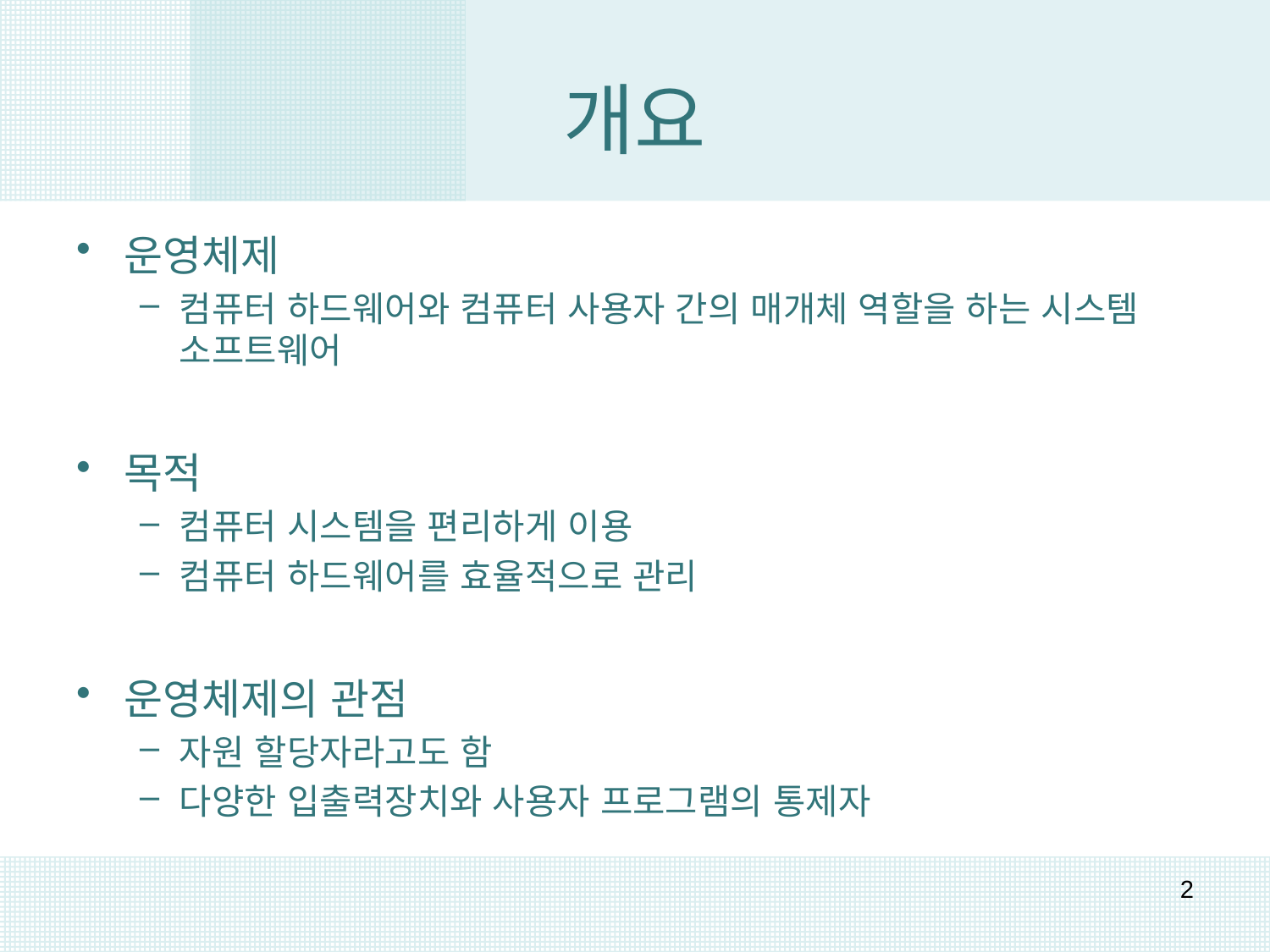

# 개요
운영체제
컴퓨터 하드웨어와 컴퓨터 사용자 간의 매개체 역할을 하는 시스템 소프트웨어

목적
컴퓨터 시스템을 편리하게 이용
컴퓨터 하드웨어를 효율적으로 관리

운영체제의 관점
자원 할당자라고도 함
다양한 입출력장치와 사용자 프로그램의 통제자

2